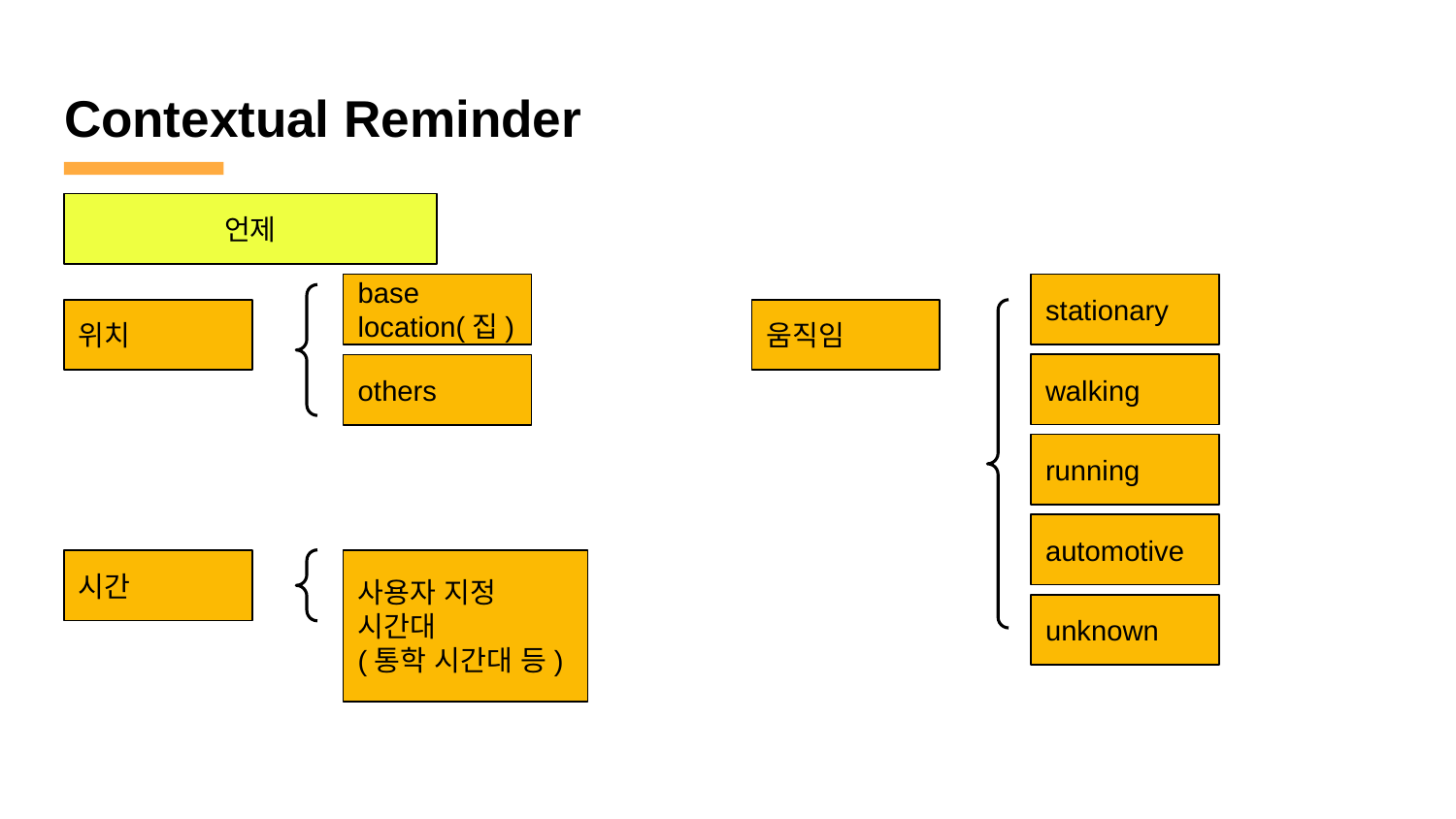

# Contextual Reminder

언제
base location(집)
stationary

위치
움직임

walking
others
running
automotive

시간
사용자 지정 시간대
(통학 시간대 등)
unknown